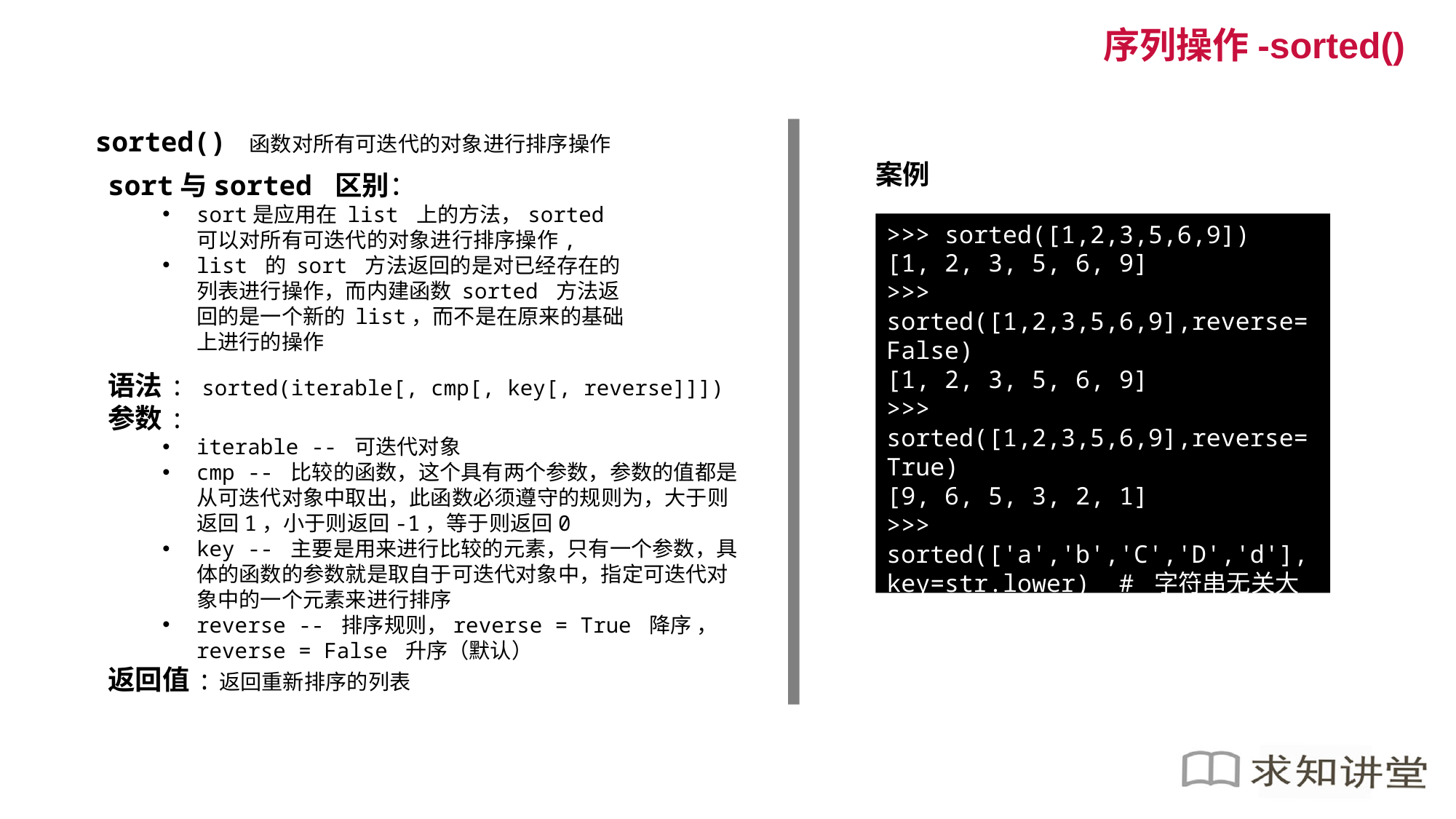

序列操作-sorted()
sorted() 函数对所有可迭代的对象进行排序操作

案例
sort与sorted 区别：
sort是应用在 list 上的方法，sorted 可以对所有可迭代的对象进行排序操作,
list 的 sort 方法返回的是对已经存在的列表进行操作，而内建函数 sorted 方法返回的是一个新的 list，而不是在原来的基础上进行的操作
>>> sorted([1,2,3,5,6,9])
[1, 2, 3, 5, 6, 9]
>>> sorted([1,2,3,5,6,9],reverse=False)
[1, 2, 3, 5, 6, 9]
>>> sorted([1,2,3,5,6,9],reverse=True)
[9, 6, 5, 3, 2, 1]
>>> sorted(['a','b','C','D','d'],key=str.lower)  # 字符串无关大小写排序
['a', 'b', 'C', 'D', 'd']
语法: sorted(iterable[, cmp[, key[, reverse]]])
参数:
iterable -- 可迭代对象
cmp -- 比较的函数，这个具有两个参数，参数的值都是从可迭代对象中取出，此函数必须遵守的规则为，大于则返回1，小于则返回-1，等于则返回0
key -- 主要是用来进行比较的元素，只有一个参数，具体的函数的参数就是取自于可迭代对象中，指定可迭代对象中的一个元素来进行排序
reverse -- 排序规则，reverse = True 降序 ， reverse = False 升序（默认）
返回值:返回重新排序的列表